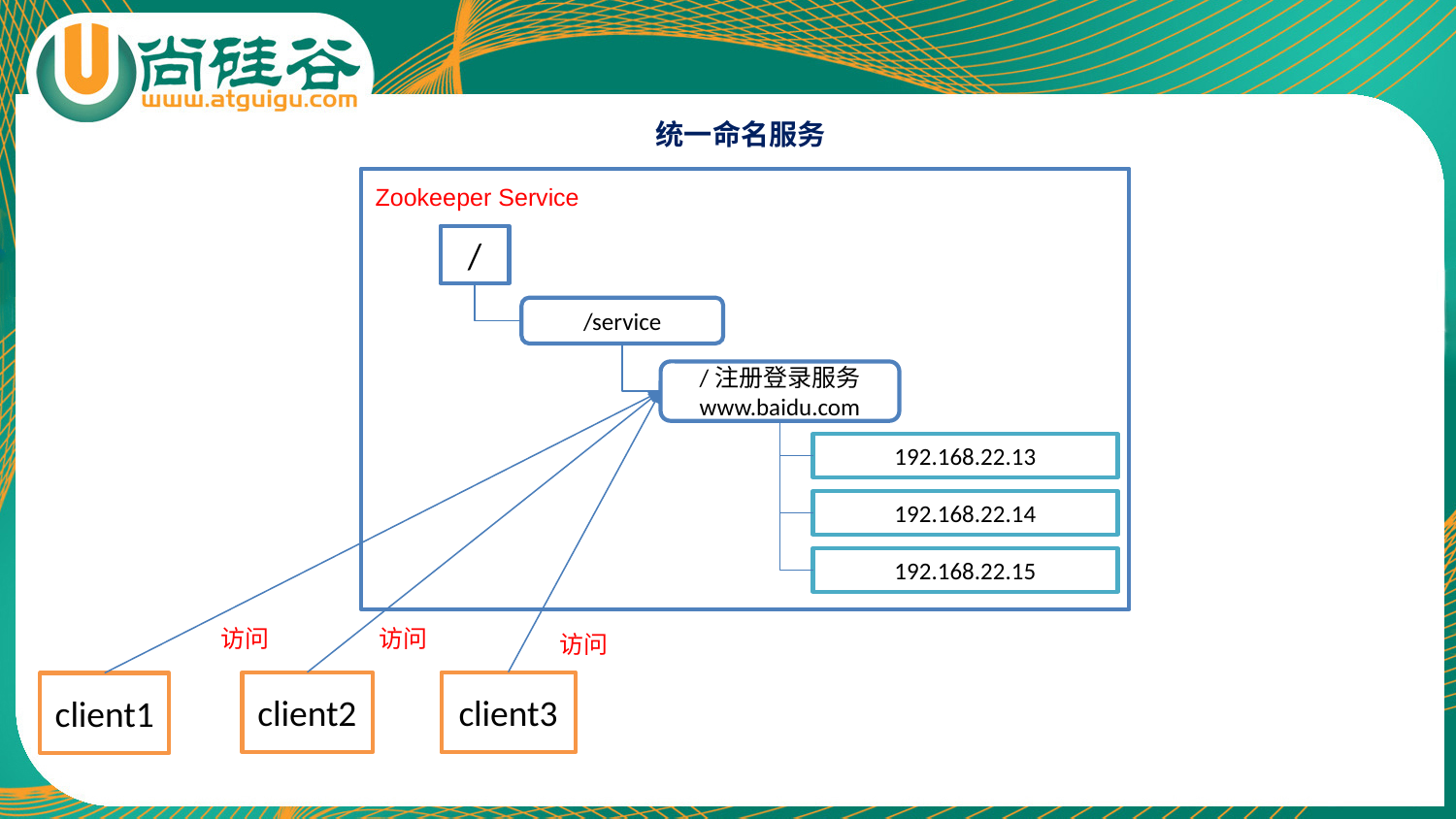

统一命名服务

Zookeeper Service
/
/service
/注册登录服务
www.baidu.com
192.168.22.13
192.168.22.14
192.168.22.15
访问
访问
访问
client3
client2
client1